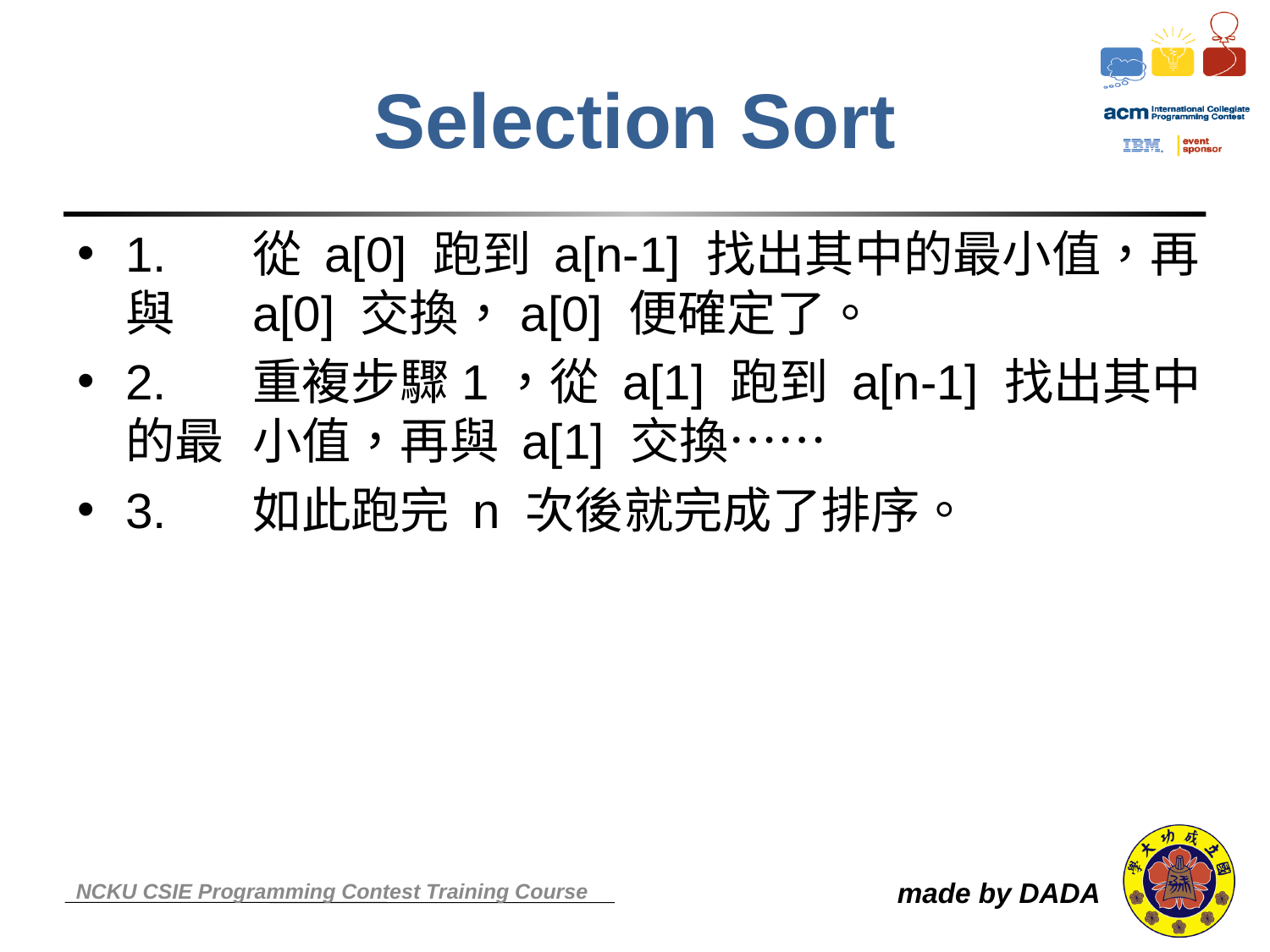

# Selection Sort
1.	從 a[0] 跑到 a[n-1] 找出其中的最小值，再與	a[0] 交換，a[0] 便確定了。
2.	重複步驟1，從 a[1] 跑到 a[n-1] 找出其中的最	小值，再與 a[1] 交換……
3.	如此跑完 n 次後就完成了排序。